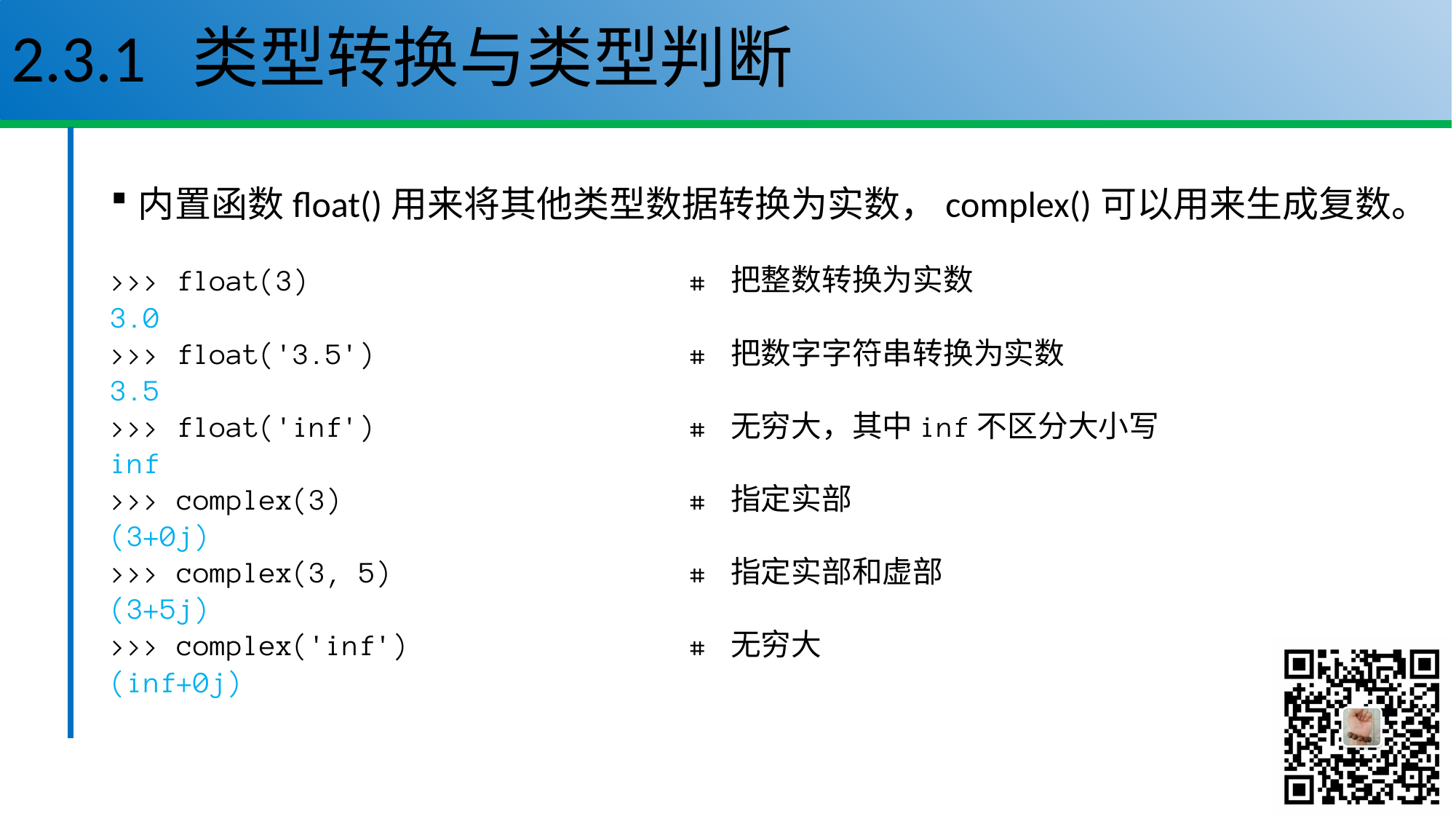

# 2.3.1  类型转换与类型判断
内置函数float()用来将其他类型数据转换为实数，complex()可以用来生成复数。

>>> float(3)                       # 把整数转换为实数
3.0
>>> float('3.5')                   # 把数字字符串转换为实数
3.5
>>> float('inf')                   # 无穷大，其中inf不区分大小写
inf
>>> complex(3)                     # 指定实部
(3+0j)
>>> complex(3, 5)                  # 指定实部和虚部
(3+5j)
>>> complex('inf')                 # 无穷大
(inf+0j)
47